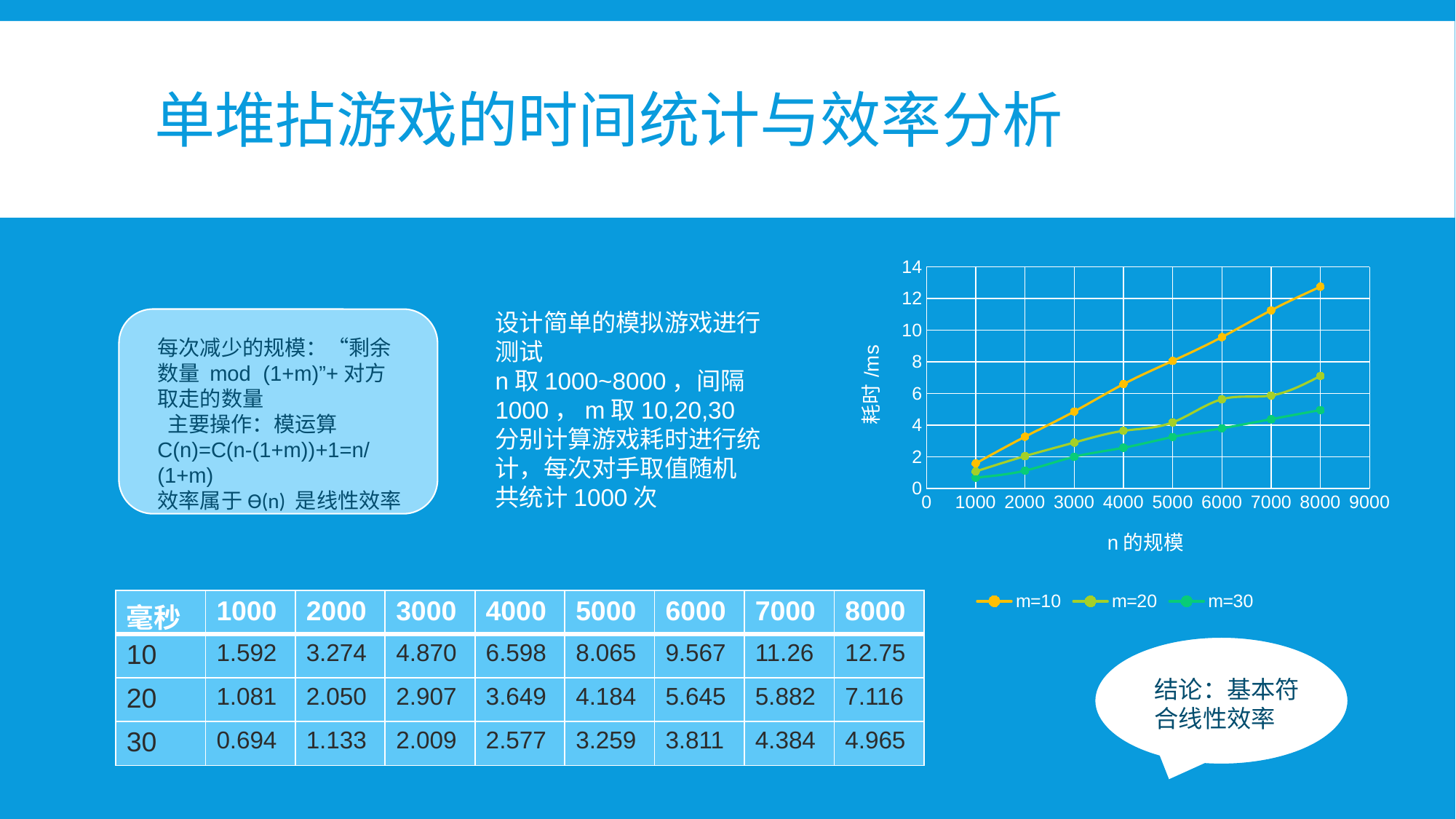

# 单堆拈游戏的时间统计与效率分析

### Chart

| Category | m=10 | m=20 | m=30 |
|---|---|---|---|
设计简单的模拟游戏进行测试
n取1000~8000，间隔1000，m取10,20,30
分别计算游戏耗时进行统计，每次对手取值随机
共统计1000次

每次减少的规模：“剩余数量 mod  (1+m)”+对方取走的数量
 主要操作：模运算
C(n)=C(n-(1+m))+1=n/(1+m)
效率属于Ɵ(n) 是线性效率
| 毫秒 | 1000 | 2000 | 3000 | 4000 | 5000 | 6000 | 7000 | 8000 |
| --- | --- | --- | --- | --- | --- | --- | --- | --- |
| 10 | 1.592 | 3.274 | 4.870 | 6.598 | 8.065 | 9.567 | 11.26 | 12.75 |
| 20 | 1.081 | 2.050 | 2.907 | 3.649 | 4.184 | 5.645 | 5.882 | 7.116 |
| 30 | 0.694 | 1.133 | 2.009 | 2.577 | 3.259 | 3.811 | 4.384 | 4.965 |

结论：基本符合线性效率